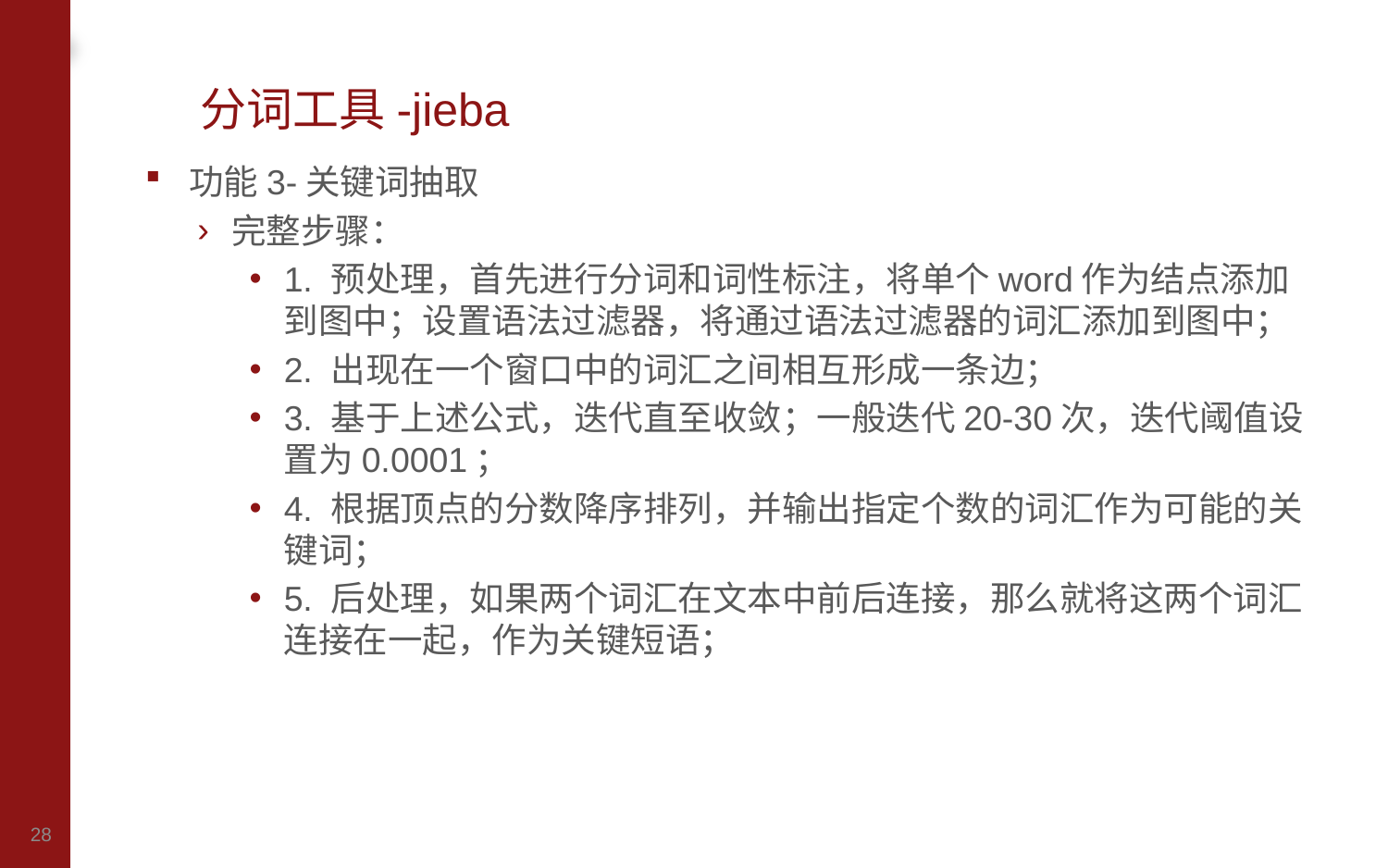

# 分词工具-jieba
功能3-关键词抽取
完整步骤：
1. 预处理，首先进行分词和词性标注，将单个word作为结点添加到图中；设置语法过滤器，将通过语法过滤器的词汇添加到图中；
2. 出现在一个窗口中的词汇之间相互形成一条边；
3. 基于上述公式，迭代直至收敛；一般迭代20-30次，迭代阈值设置为0.0001；
4. 根据顶点的分数降序排列，并输出指定个数的词汇作为可能的关键词；
5. 后处理，如果两个词汇在文本中前后连接，那么就将这两个词汇连接在一起，作为关键短语；

28